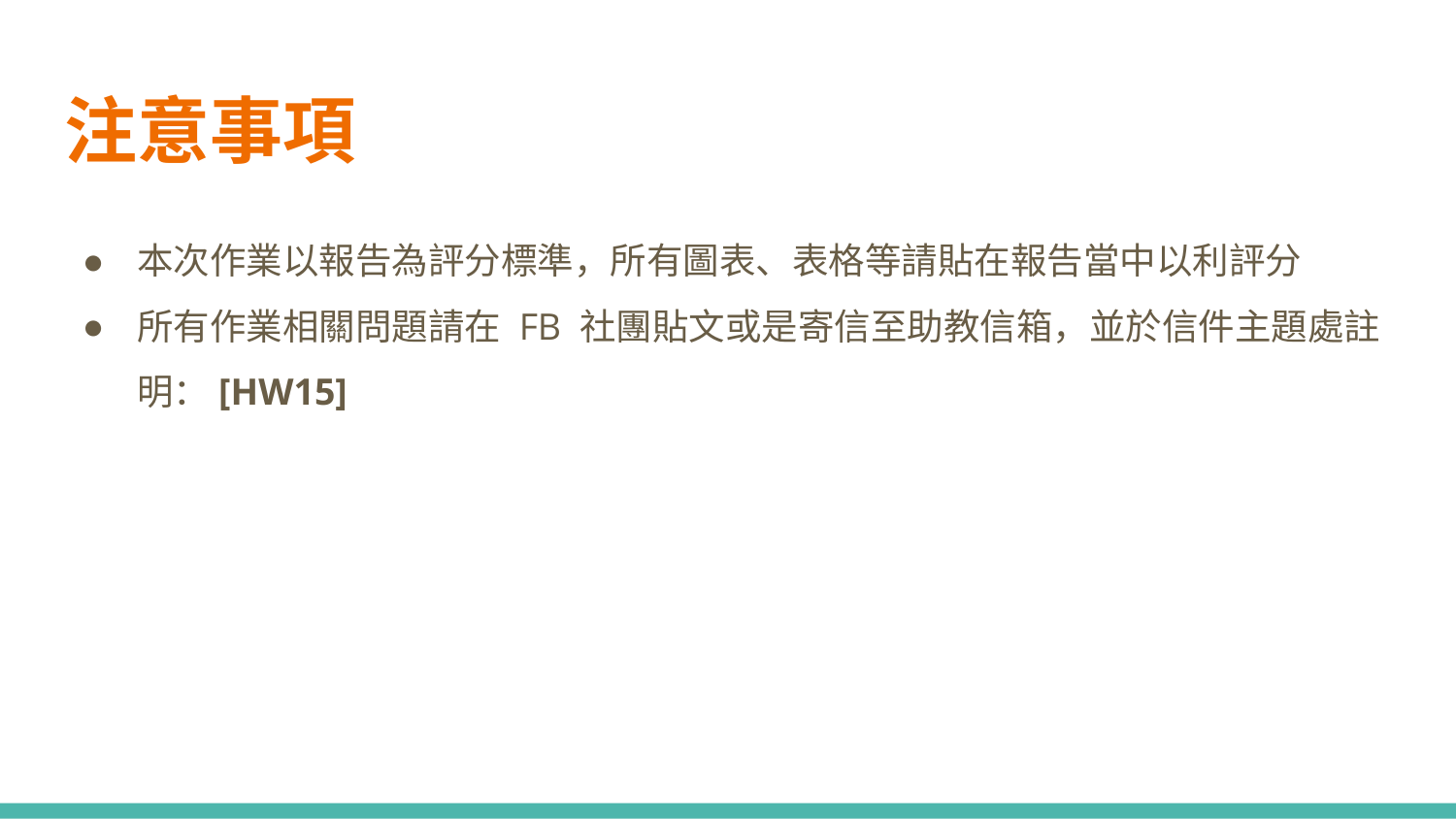

# 注意事項
本次作業以報告為評分標準，所有圖表、表格等請貼在報告當中以利評分
所有作業相關問題請在 FB 社團貼文或是寄信至助教信箱，並於信件主題處註明：[HW15]